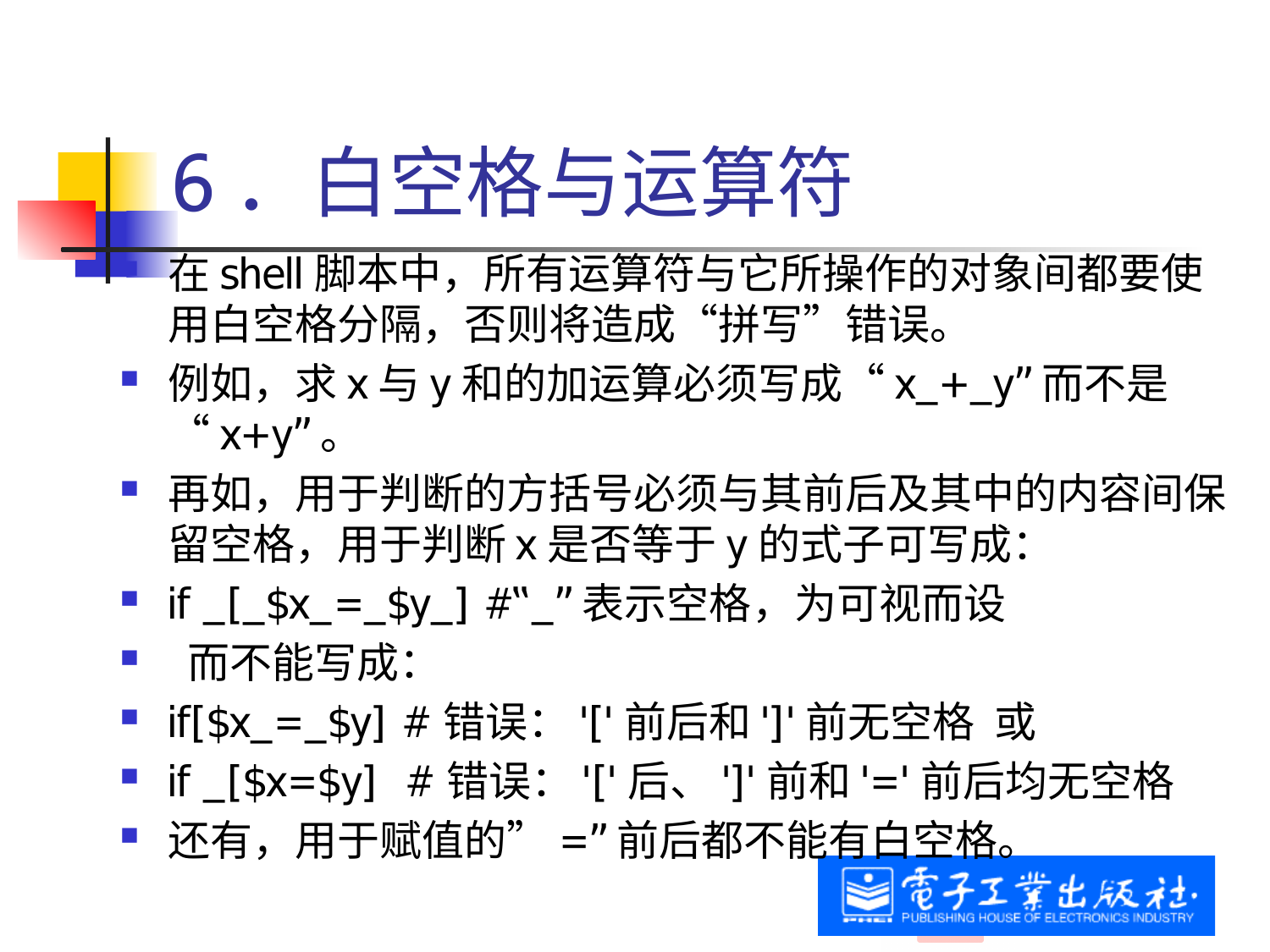

# 6．白空格与运算符
在shell脚本中，所有运算符与它所操作的对象间都要使用白空格分隔，否则将造成“拼写”错误。
例如，求x与y和的加运算必须写成“x_+_y”而不是“x+y”。
再如，用于判断的方括号必须与其前后及其中的内容间保留空格，用于判断x是否等于y的式子可写成：
if _[_$x_=_$y_] #“_”表示空格，为可视而设
 而不能写成：
if[$x_=_$y] #错误：'['前后和']'前无空格  或
if _[$x=$y]  #错误：'['后、']'前和'='前后均无空格
还有，用于赋值的”=”前后都不能有白空格。